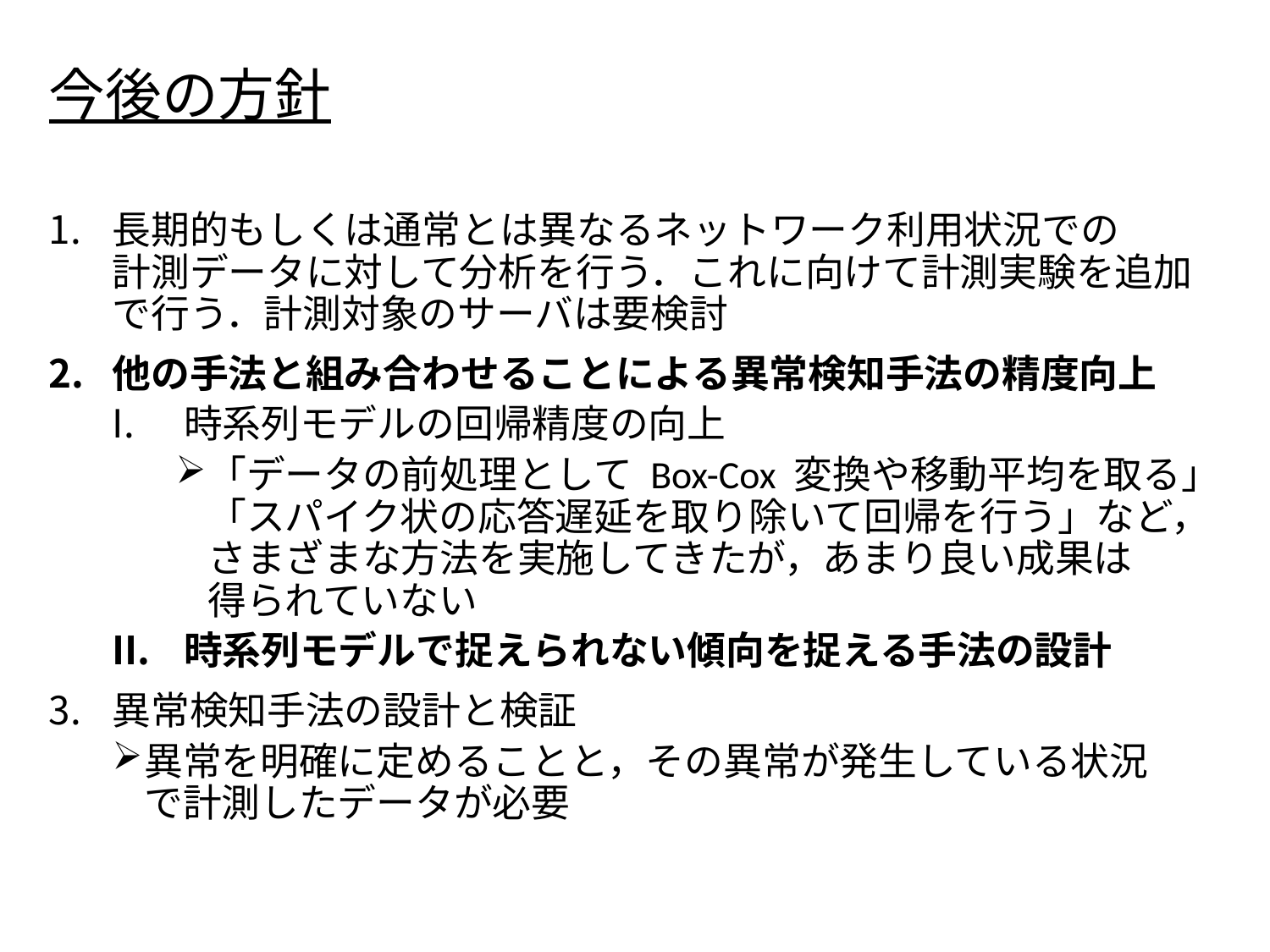

# 今後の方針
長期的もしくは通常とは異なるネットワーク利用状況での
計測データに対して分析を行う．これに向けて計測実験を追加で行う．計測対象のサーバは要検討
他の手法と組み合わせることによる異常検知手法の精度向上
時系列モデルの回帰精度の向上
「データの前処理として Box-Cox 変換や移動平均を取る」「スパイク状の応答遅延を取り除いて回帰を行う」など，
さまざまな方法を実施してきたが，あまり良い成果は
得られていない
時系列モデルで捉えられない傾向を捉える手法の設計
異常検知手法の設計と検証
異常を明確に定めることと，その異常が発生している状況
で計測したデータが必要